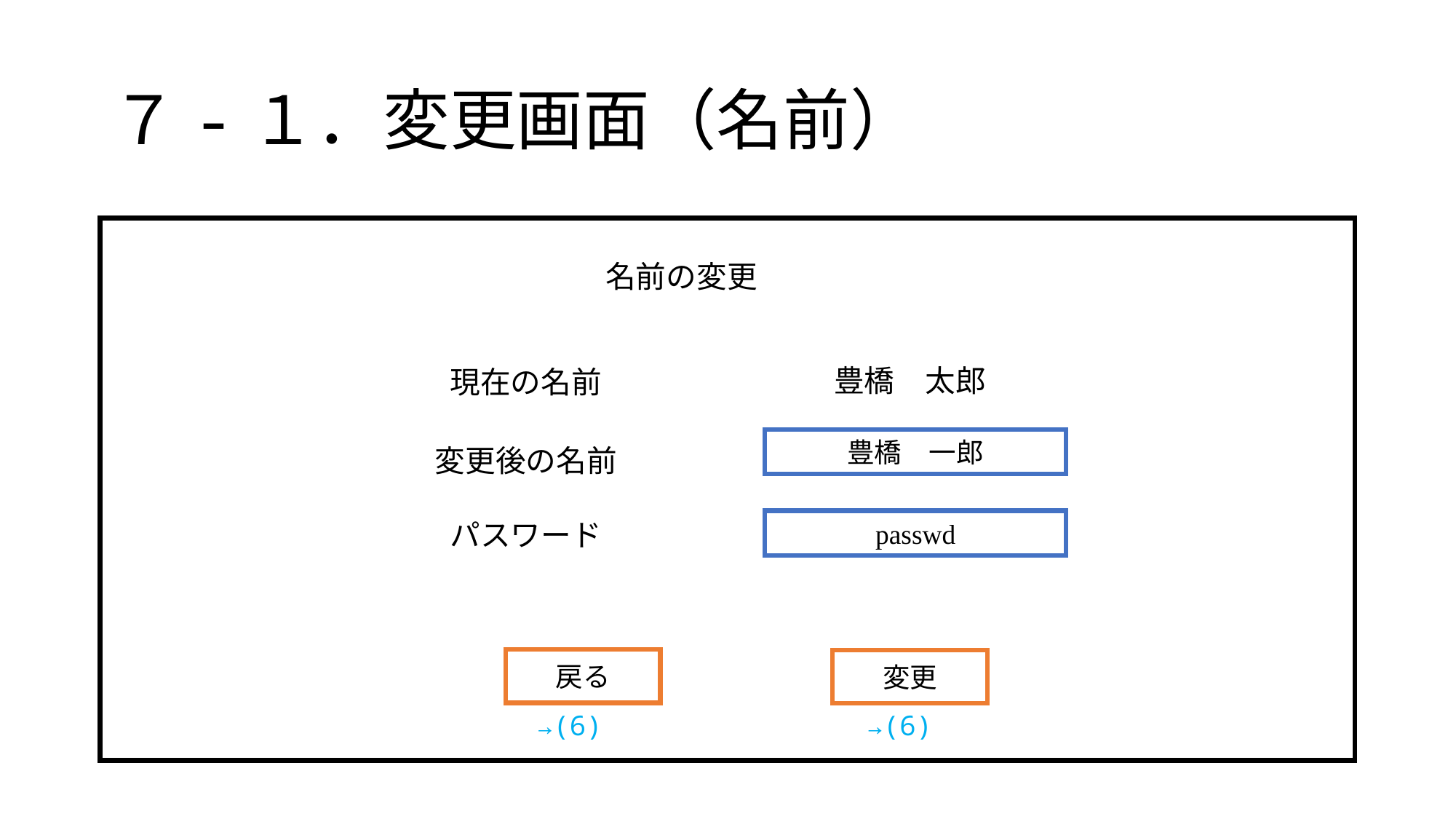

# ７-１．変更画面（名前）

名前の変更
豊橋　太郎
現在の名前
豊橋　一郎
変更後の名前
パスワード
passwd
戻る
変更
→(6)
→(6)